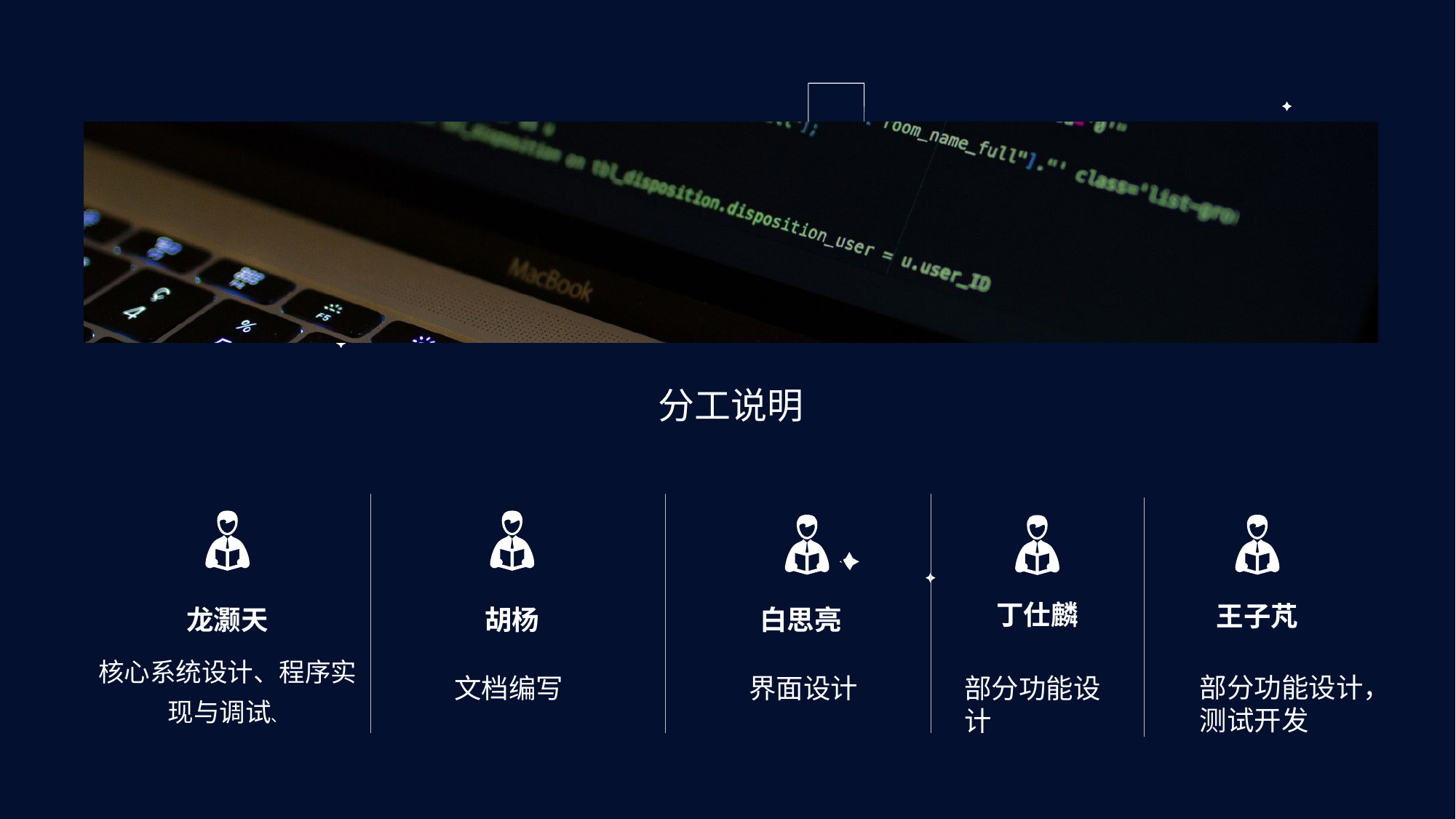

分工说明

丁仕麟
胡杨
白思亮
龙灏天
核心系统设计、程序实现与调试、

王子芃
部分功能设计，测试开发

文档编写
界面设计
部分功能设计